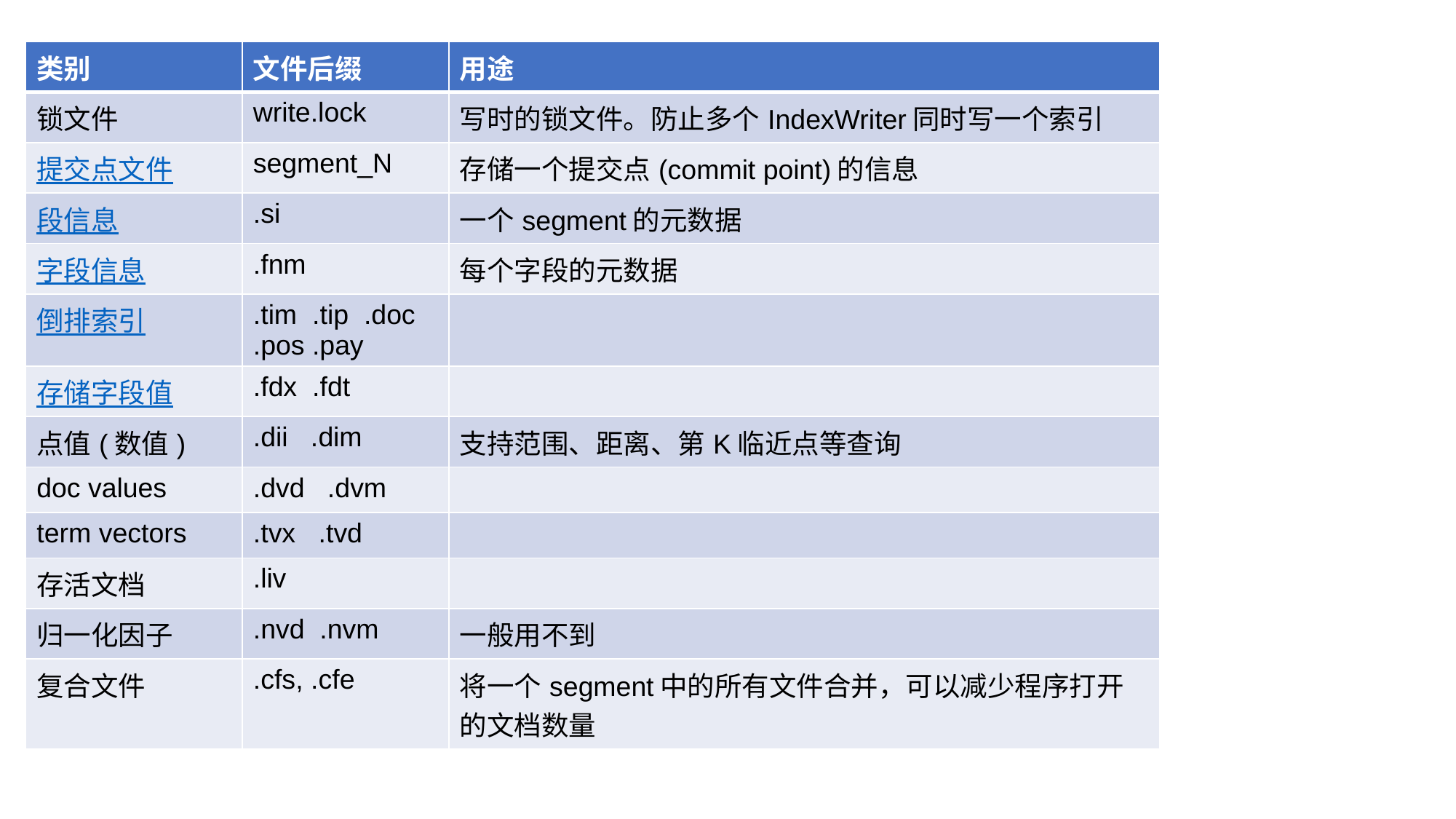

| 类别 | 文件后缀 | 用途 |
| --- | --- | --- |
| 锁文件 | write.lock | 写时的锁文件。防止多个IndexWriter同时写一个索引 |
| 提交点文件 | segment\_N | 存储一个提交点(commit point)的信息 |
| 段信息 | .si | 一个segment的元数据 |
| 字段信息 | .fnm | 每个字段的元数据 |
| 倒排索引 | .tim .tip .doc .pos .pay |  |
| 存储字段值 | .fdx .fdt |  |
| 点值(数值) | .dii .dim | 支持范围、距离、第K临近点等查询 |
| doc values | .dvd .dvm |  |
| term vectors | .tvx .tvd |  |
| 存活文档 | .liv |  |
| 归一化因子 | .nvd .nvm | 一般用不到 |
| 复合文件 | .cfs, .cfe | 将一个segment中的所有文件合并，可以减少程序打开的文档数量 |